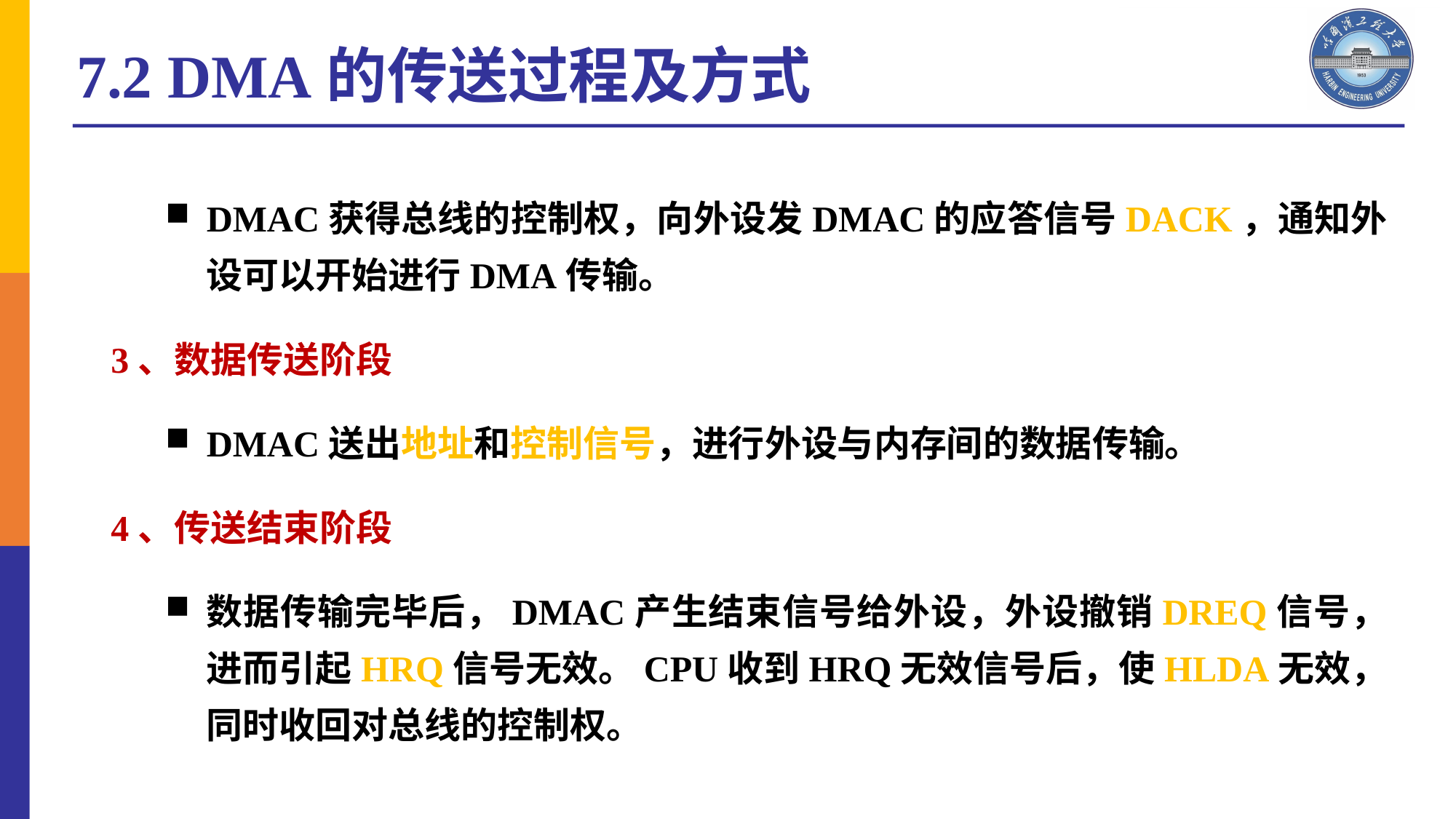

7.2 DMA的传送过程及方式
DMAC获得总线的控制权，向外设发DMAC的应答信号DACK，通知外设可以开始进行DMA传输。
3、数据传送阶段
DMAC送出地址和控制信号，进行外设与内存间的数据传输。
4、传送结束阶段
数据传输完毕后，DMAC产生结束信号给外设，外设撤销DREQ信号，进而引起HRQ信号无效。CPU收到HRQ无效信号后，使HLDA无效，同时收回对总线的控制权。